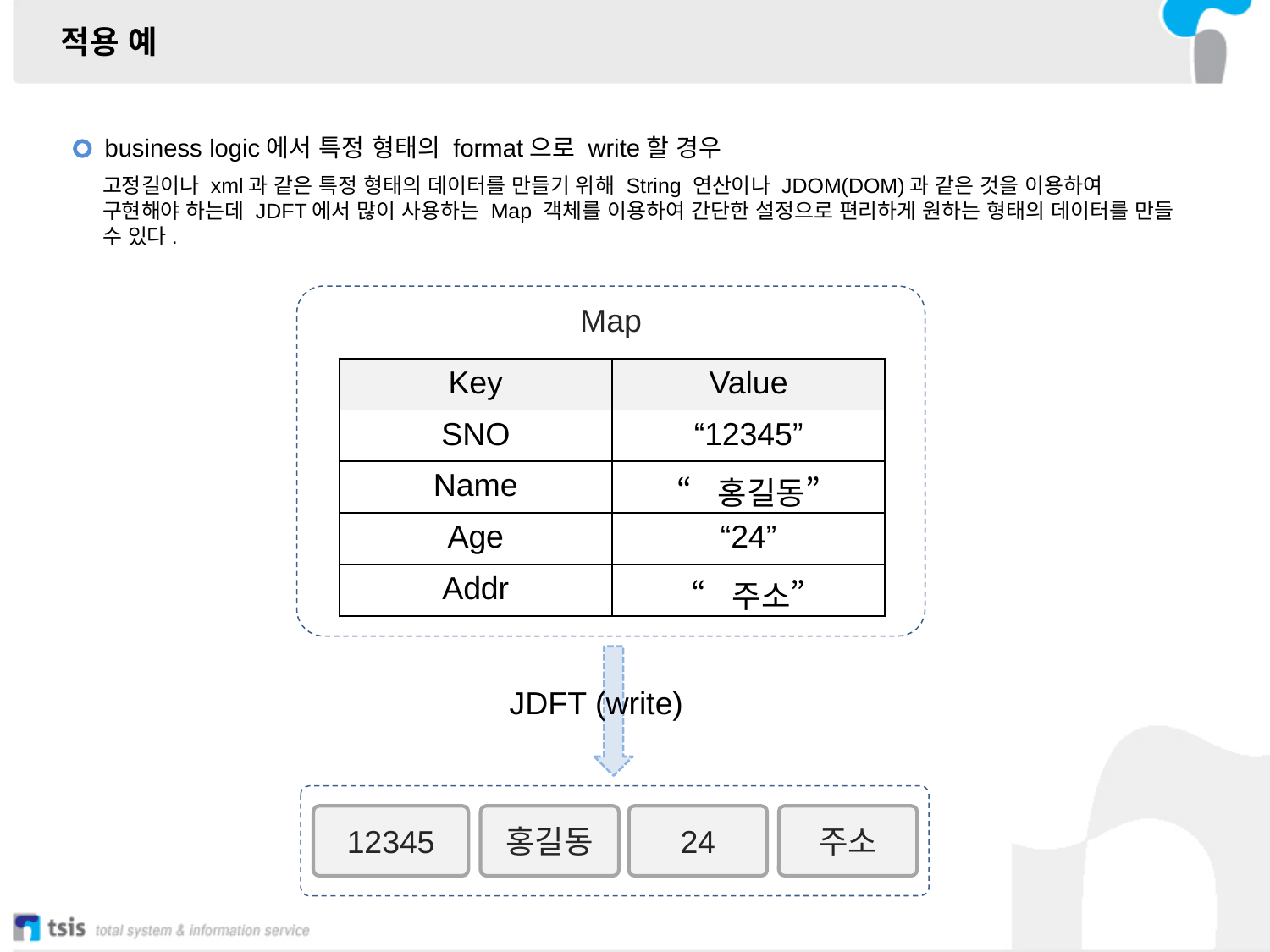

적용 예
business logic에서 특정 형태의 format으로 write할 경우

고정길이나 xml과 같은 특정 형태의 데이터를 만들기 위해 String 연산이나 JDOM(DOM)과 같은 것을 이용하여 구현해야 하는데 JDFT에서 많이 사용하는 Map 객체를 이용하여 간단한 설정으로 편리하게 원하는 형태의 데이터를 만들 수 있다.
Map
| Key | Value |
| --- | --- |
| SNO | “12345” |
| Name | “홍길동” |
| Age | “24” |
| Addr | “주소” |

JDFT (write)

12345
홍길동
24
주소